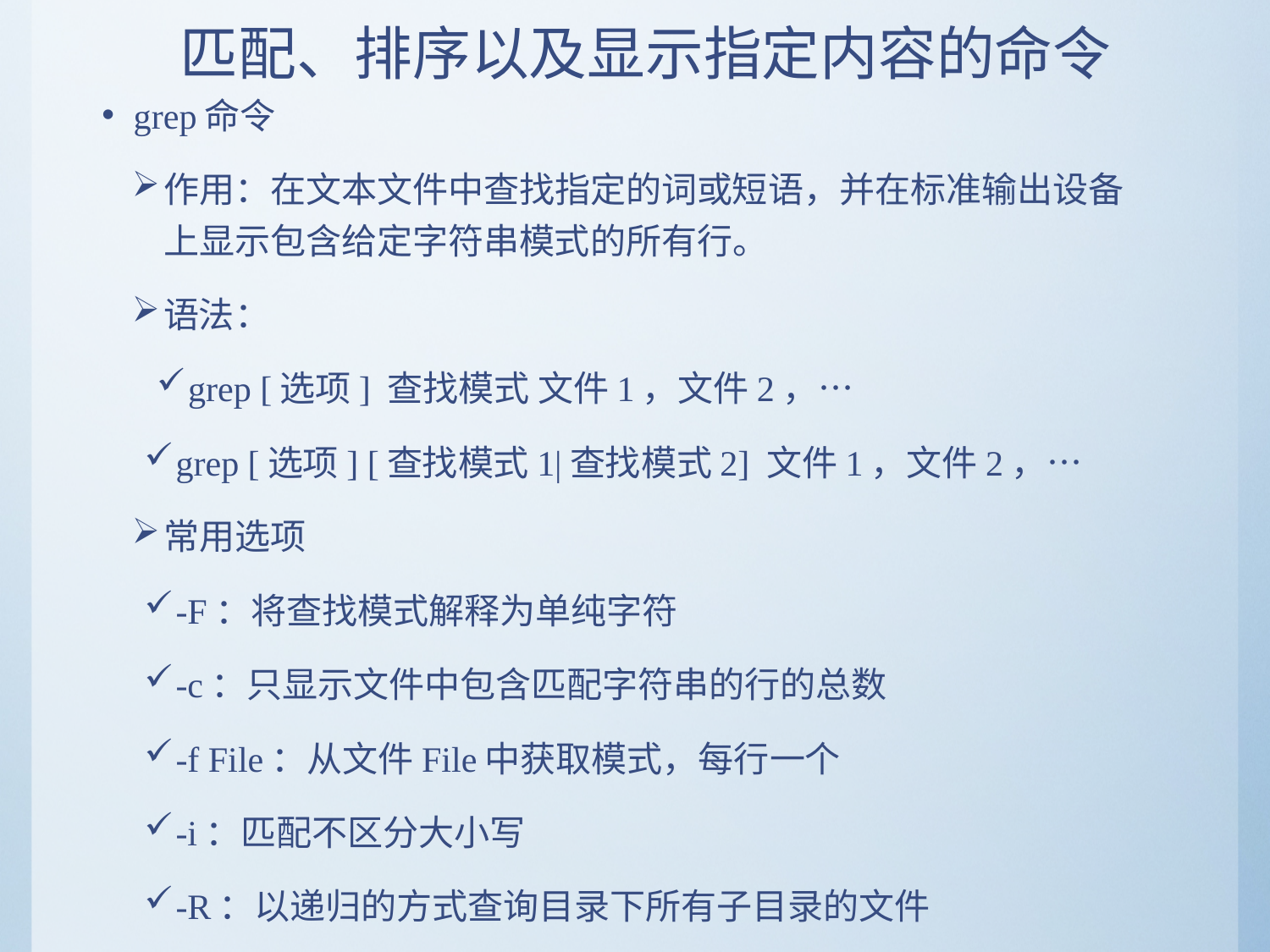

# 匹配、排序以及显示指定内容的命令
grep命令
作用：在文本文件中查找指定的词或短语，并在标准输出设备上显示包含给定字符串模式的所有行。
语法：
grep [选项] 查找模式 文件1，文件2，…
grep [选项] [查找模式1|查找模式2] 文件1，文件2，…
常用选项
-F：将查找模式解释为单纯字符
-c：只显示文件中包含匹配字符串的行的总数
-f File：从文件File中获取模式，每行一个
-i：匹配不区分大小写
-R：以递归的方式查询目录下所有子目录的文件